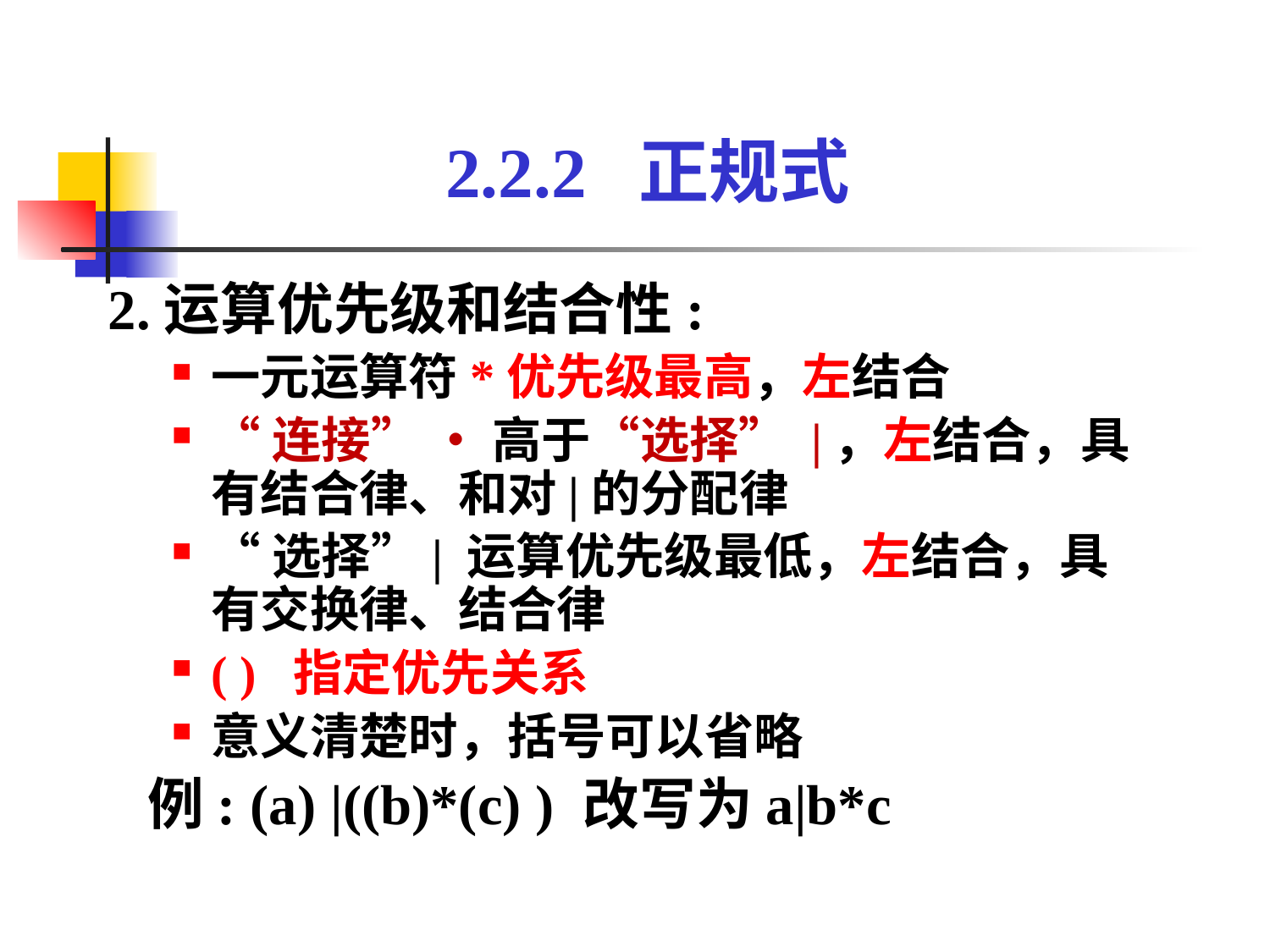

# 2.2.2  正规式
2.运算优先级和结合性:
一元运算符*优先级最高，左结合
“连接” • 高于“选择” |，左结合，具有结合律、和对|的分配律
“选择”| 运算优先级最低，左结合，具有交换律、结合律
( )  指定优先关系
意义清楚时，括号可以省略
  例: (a) |((b)*(c) ) 改写为a|b*c